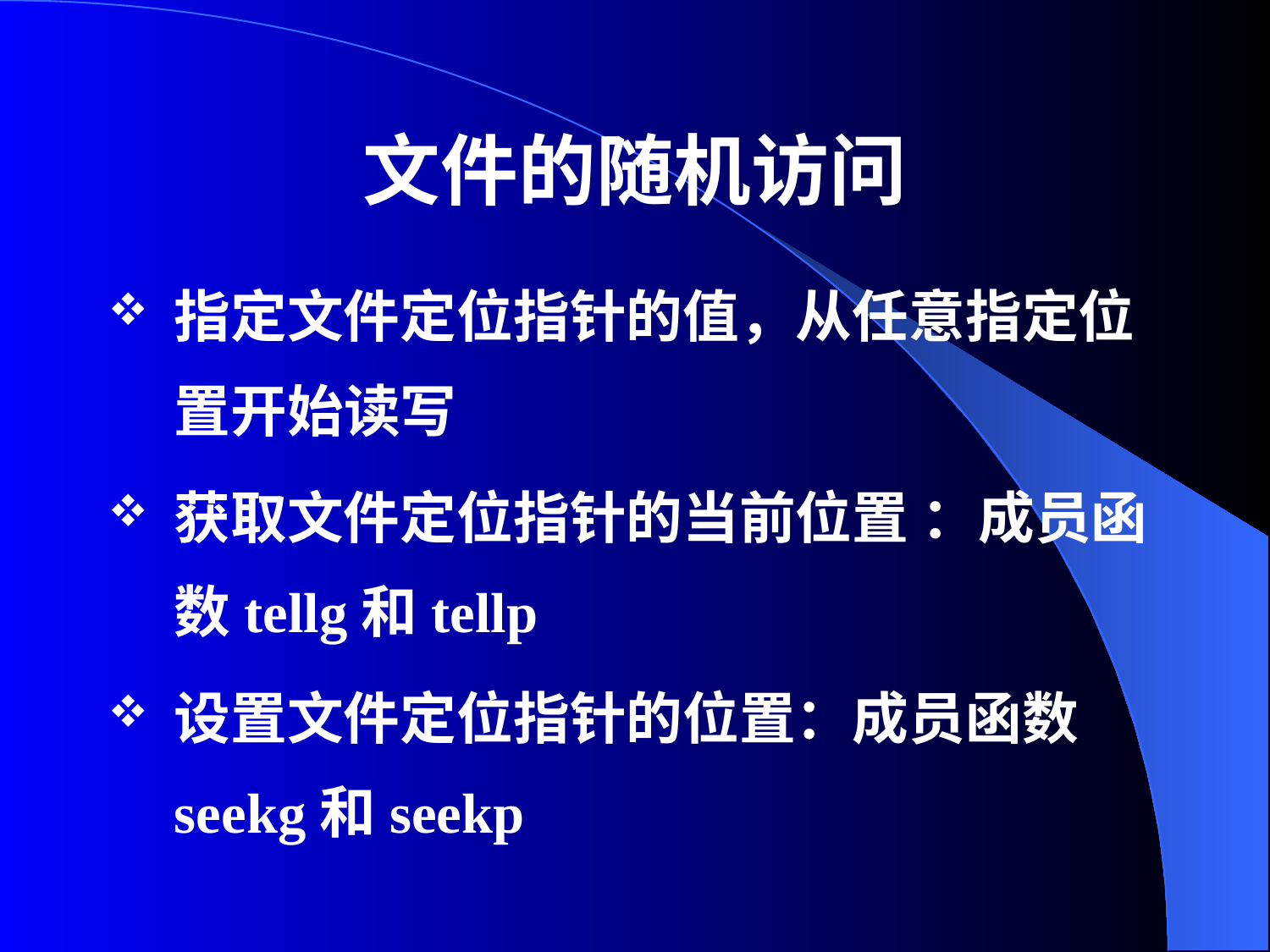

# 文件的随机访问
指定文件定位指针的值，从任意指定位置开始读写
获取文件定位指针的当前位置 ：成员函数tellg和tellp
设置文件定位指针的位置：成员函数seekg和seekp